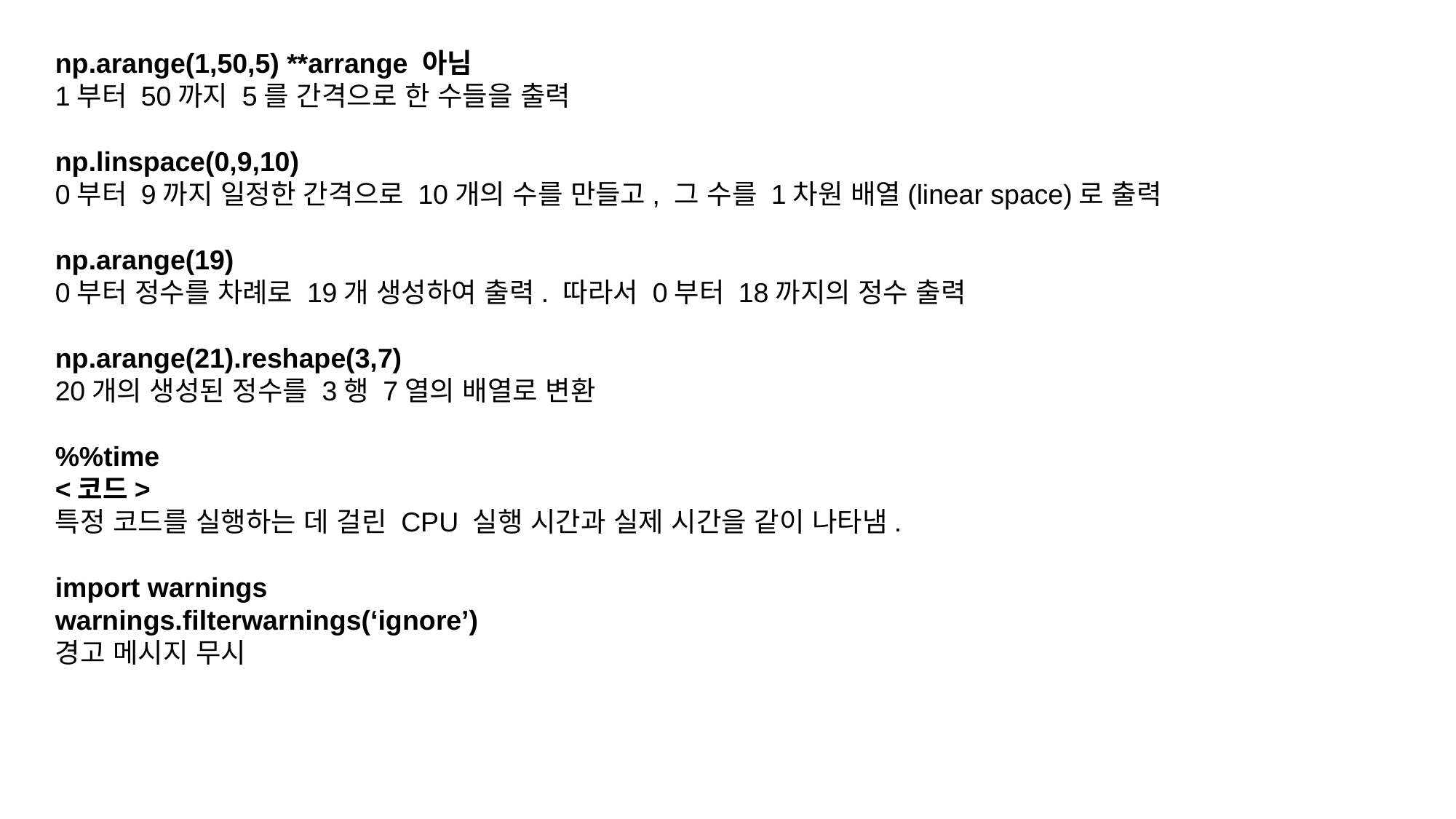

np.arange(1,50,5) **arrange 아님
1부터 50까지 5를 간격으로 한 수들을 출력

np.linspace(0,9,10)
0부터 9까지 일정한 간격으로 10개의 수를 만들고, 그 수를 1차원 배열(linear space)로 출력

np.arange(19)
0부터 정수를 차례로 19개 생성하여 출력. 따라서 0부터 18까지의 정수 출력

np.arange(21).reshape(3,7)
20개의 생성된 정수를 3행 7열의 배열로 변환

%%time
<코드>
특정 코드를 실행하는 데 걸린 CPU 실행 시간과 실제 시간을 같이 나타냄.

import warnings
warnings.filterwarnings(‘ignore’)
경고 메시지 무시